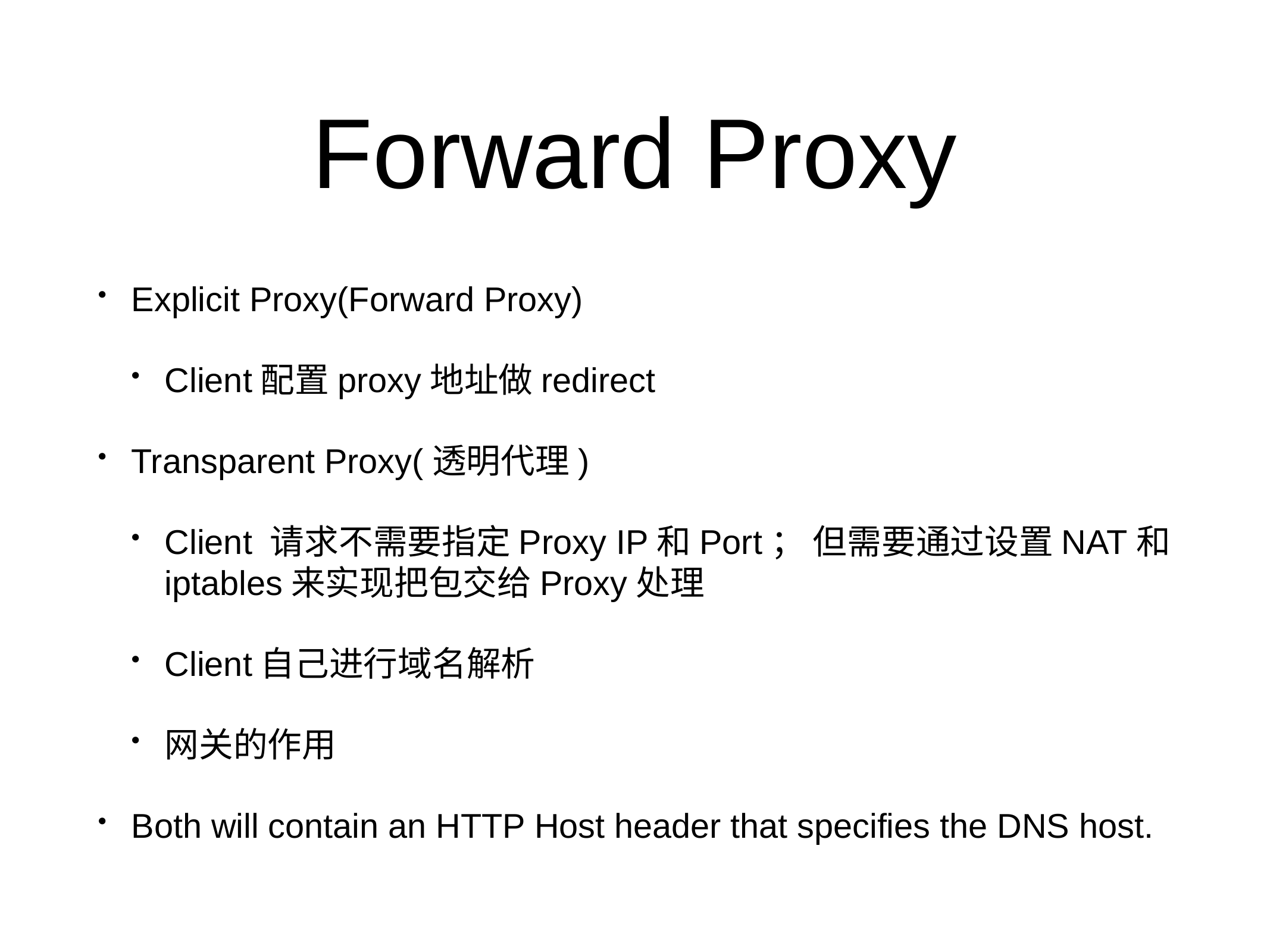

# Forward Proxy
Explicit Proxy(Forward Proxy)
Client配置proxy地址做redirect
Transparent Proxy(透明代理)
Client 请求不需要指定Proxy IP和Port； 但需要通过设置NAT和iptables来实现把包交给Proxy处理
Client自己进行域名解析
网关的作用
Both will contain an HTTP Host header that specifies the DNS host.